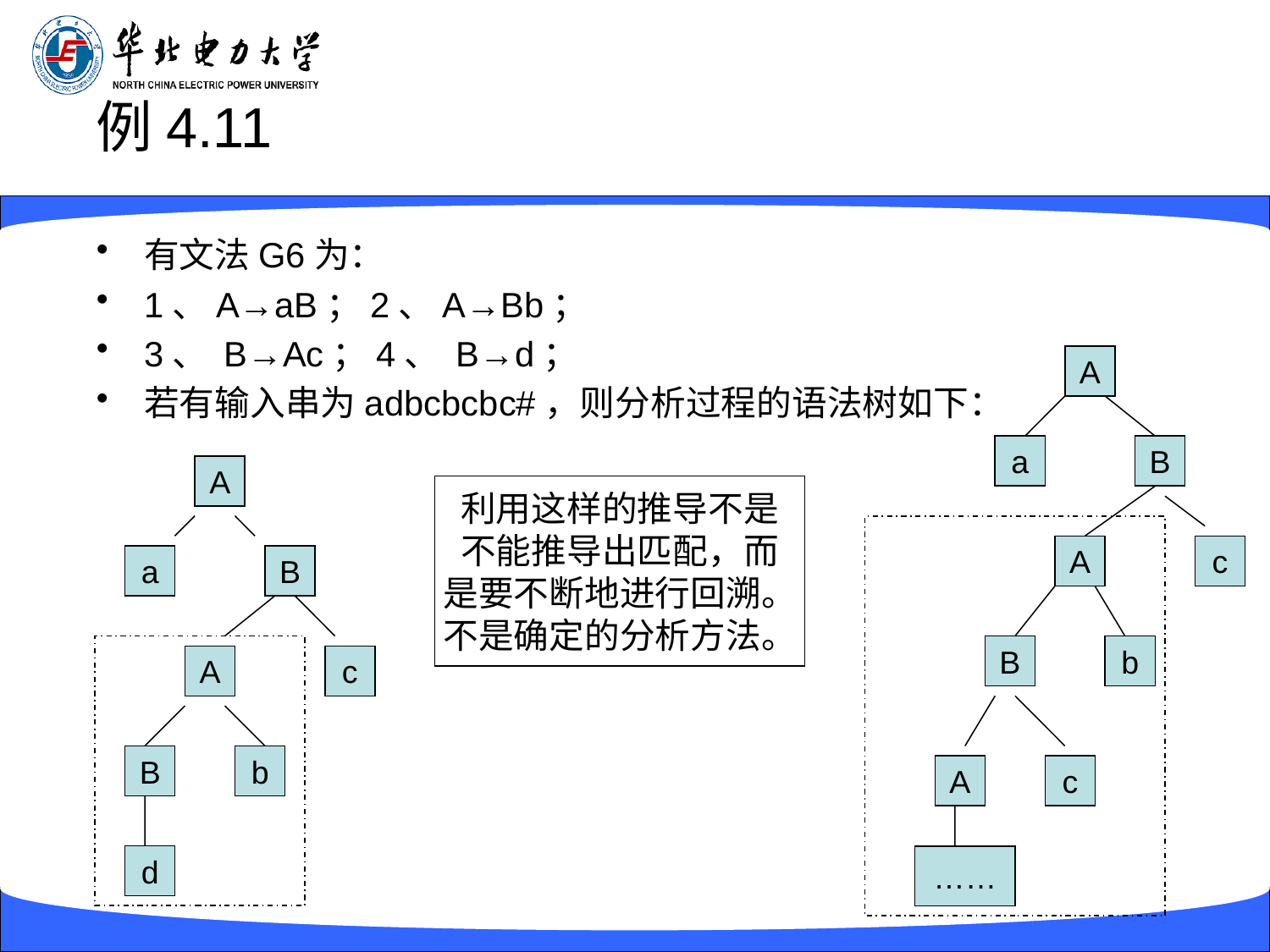

# 例4.11
有文法G6为：
1、A→aB；2、A→Bb；
3、 B→Ac；4、 B→d；
若有输入串为adbcbcbc#，则分析过程的语法树如下：
A

a
B

A
c

B
b

A
c

……
A

a
B

A
c

B
b

d
利用这样的推导不是
不能推导出匹配，而
是要不断地进行回溯。
不是确定的分析方法。